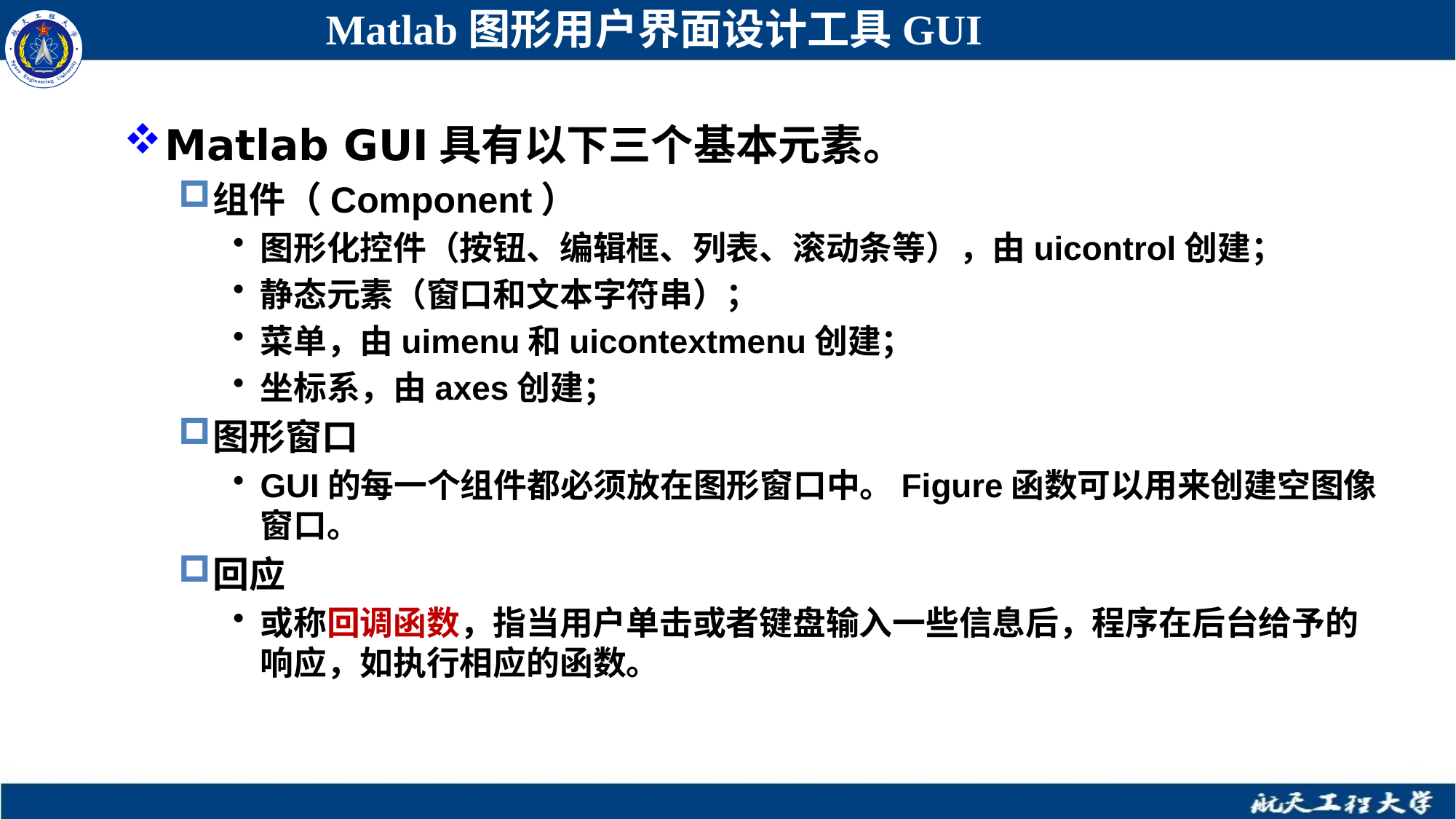

Matlab图形用户界面设计工具GUI
Matlab GUI具有以下三个基本元素。
组件（Component）
图形化控件（按钮、编辑框、列表、滚动条等），由uicontrol创建；
静态元素（窗口和文本字符串）；
菜单，由uimenu和uicontextmenu创建；
坐标系，由axes创建；
图形窗口
GUI的每一个组件都必须放在图形窗口中。Figure函数可以用来创建空图像窗口。
回应
或称回调函数，指当用户单击或者键盘输入一些信息后，程序在后台给予的响应，如执行相应的函数。